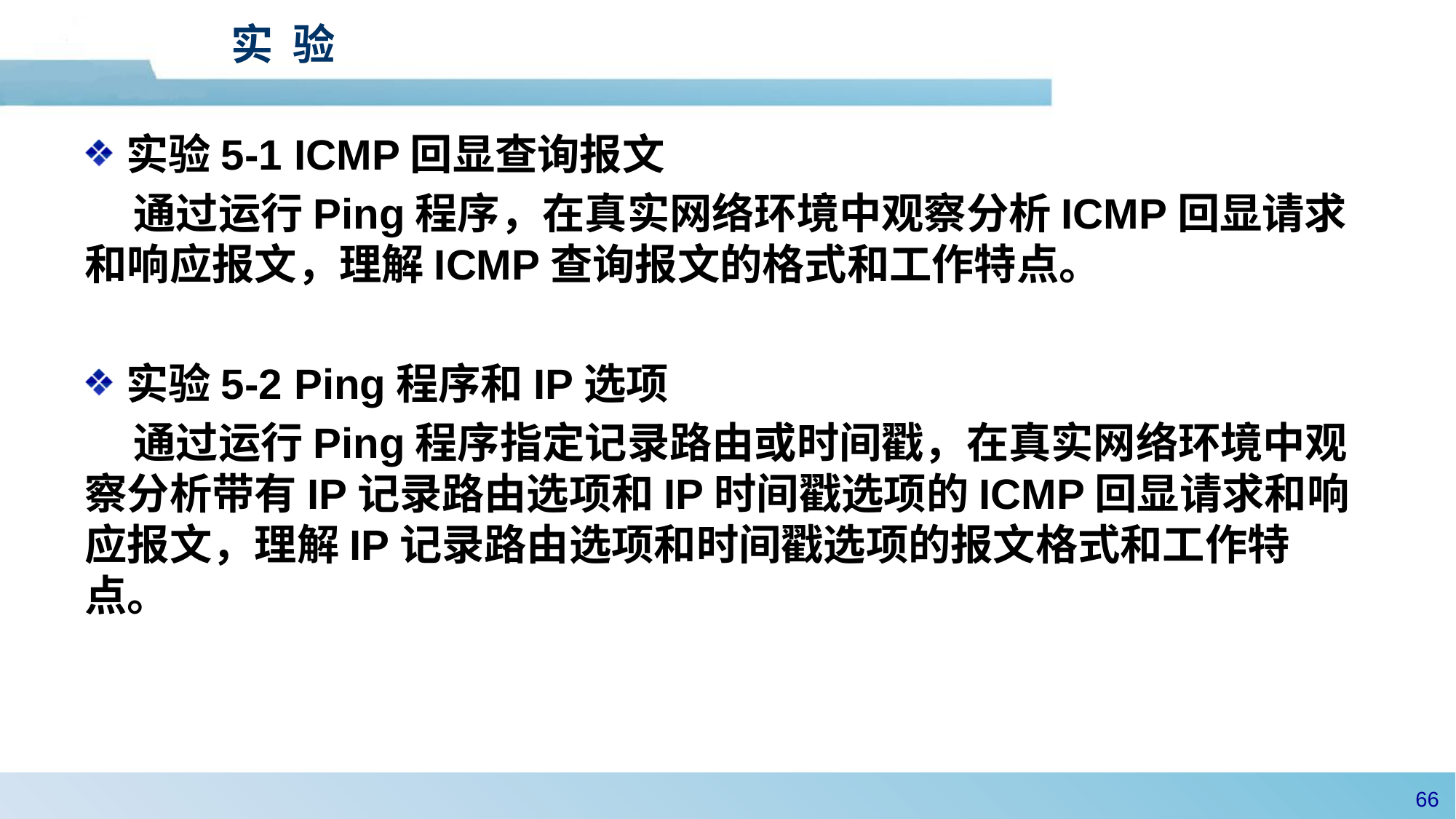

# 实  验
实验5-1 ICMP回显查询报文
    通过运行Ping程序，在真实网络环境中观察分析ICMP回显请求和响应报文，理解ICMP查询报文的格式和工作特点。

实验5-2 Ping程序和IP选项
    通过运行Ping程序指定记录路由或时间戳，在真实网络环境中观察分析带有IP记录路由选项和IP时间戳选项的ICMP回显请求和响应报文，理解IP记录路由选项和时间戳选项的报文格式和工作特点。

66